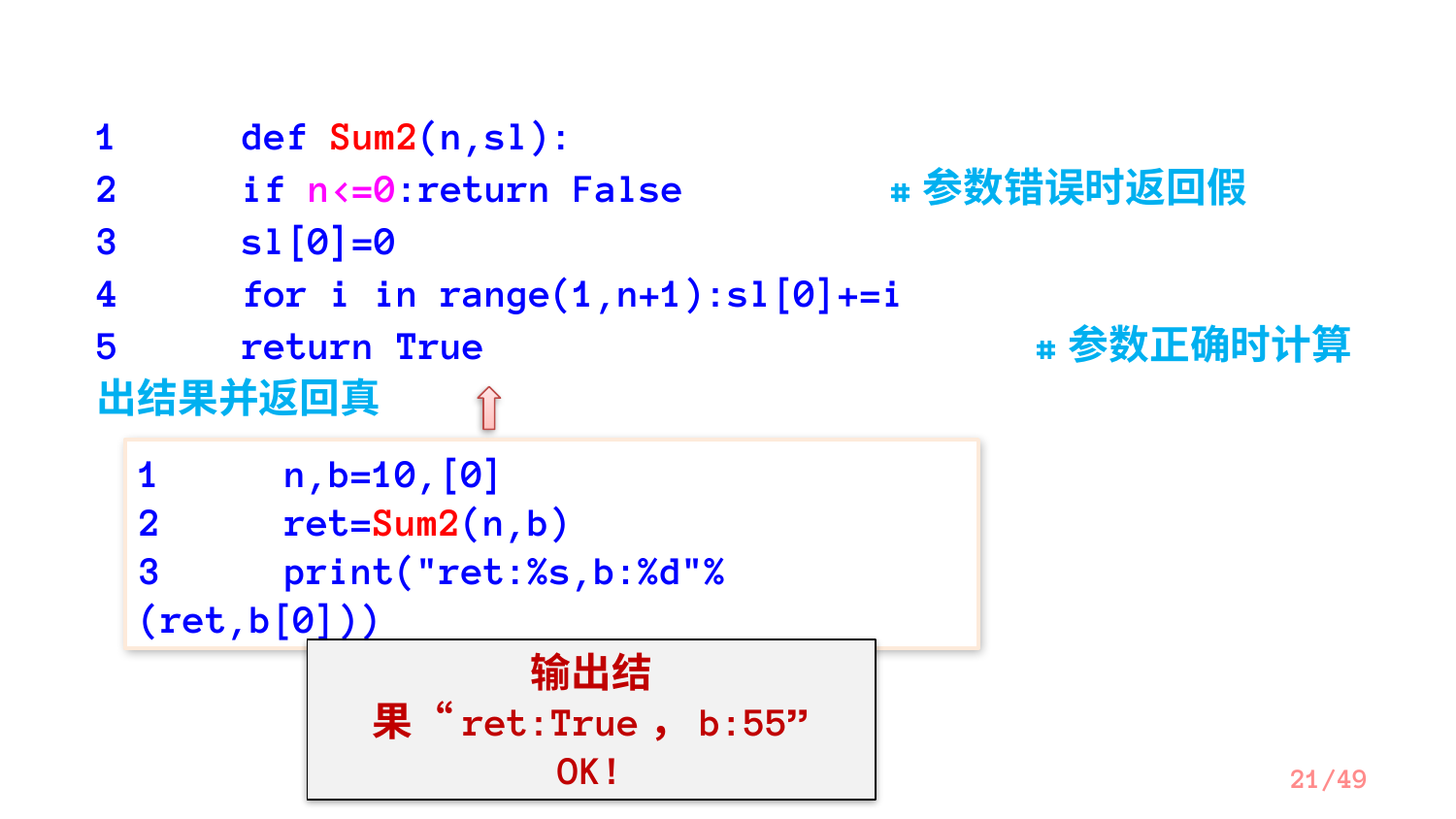

1	def Sum2(n,sl):
2   	if n<=0:return False	   #参数错误时返回假
3   	sl[0]=0
4   	for i in range(1,n+1):sl[0]+=i
5   	return True				   #参数正确时计算出结果并返回真

1	n,b=10,[0]
2	ret=Sum2(n,b)
3	print("ret:%s,b:%d"%(ret,b[0]))
输出结果“ret:True，b:55”
OK!
21/49